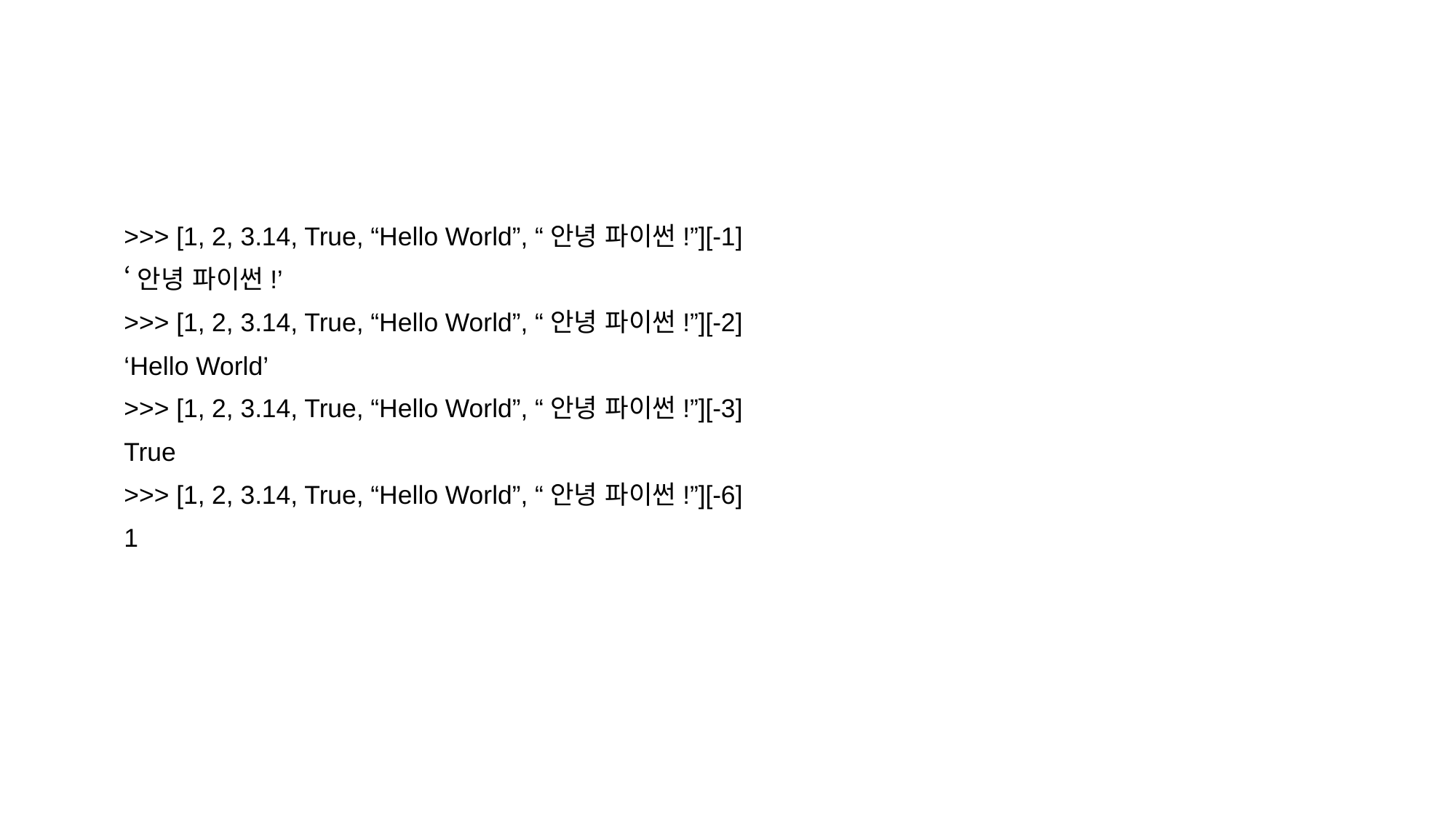

#
>>> [1, 2, 3.14, True, “Hello World”, “안녕 파이썬!”][-1]
‘안녕 파이썬!’
>>> [1, 2, 3.14, True, “Hello World”, “안녕 파이썬!”][-2]
‘Hello World’
>>> [1, 2, 3.14, True, “Hello World”, “안녕 파이썬!”][-3]
True
>>> [1, 2, 3.14, True, “Hello World”, “안녕 파이썬!”][-6]
1